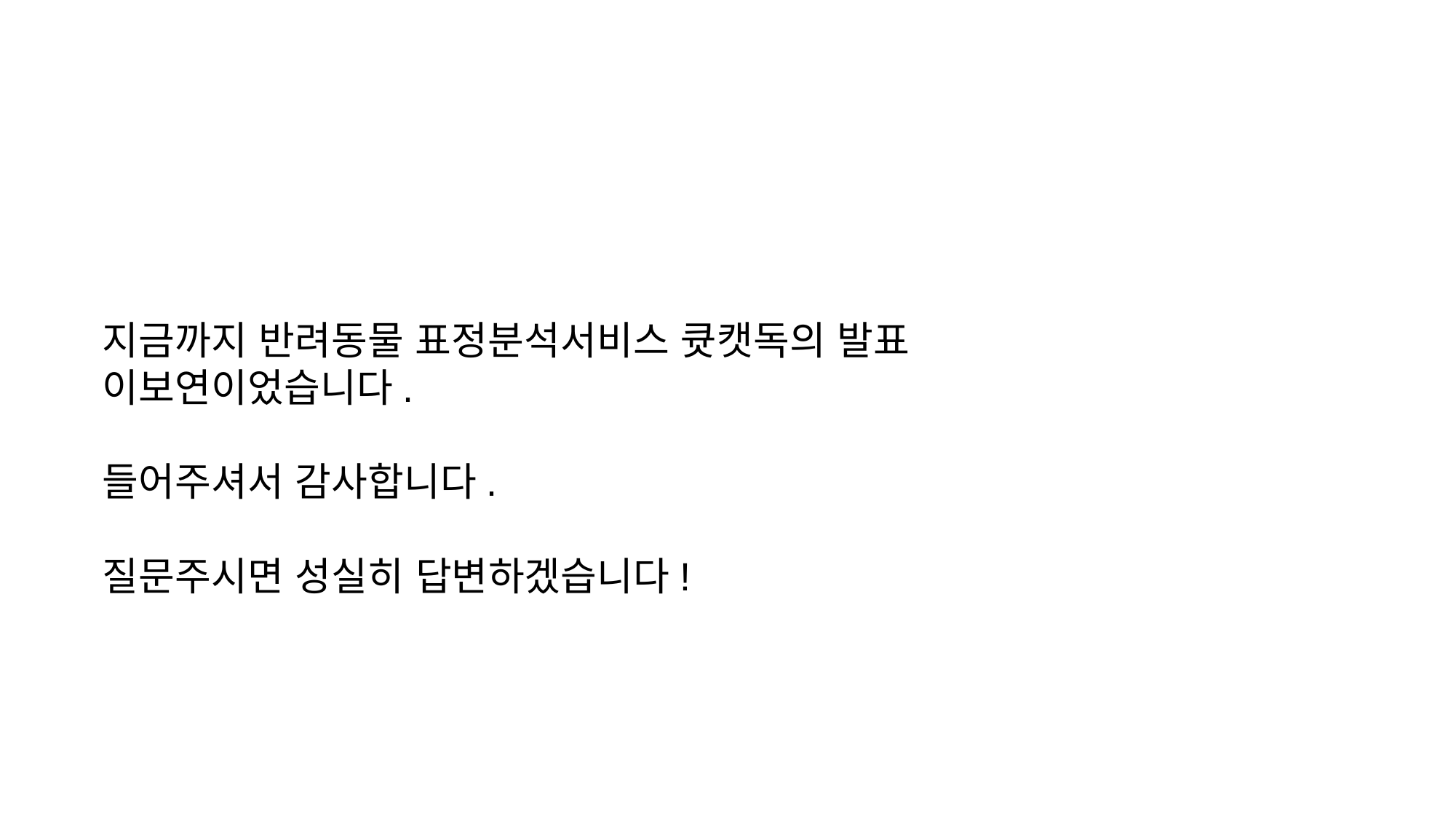

지금까지 반려동물 표정분석서비스 큣캣독의 발표 이보연이었습니다.

들어주셔서 감사합니다.

질문주시면 성실히 답변하겠습니다!